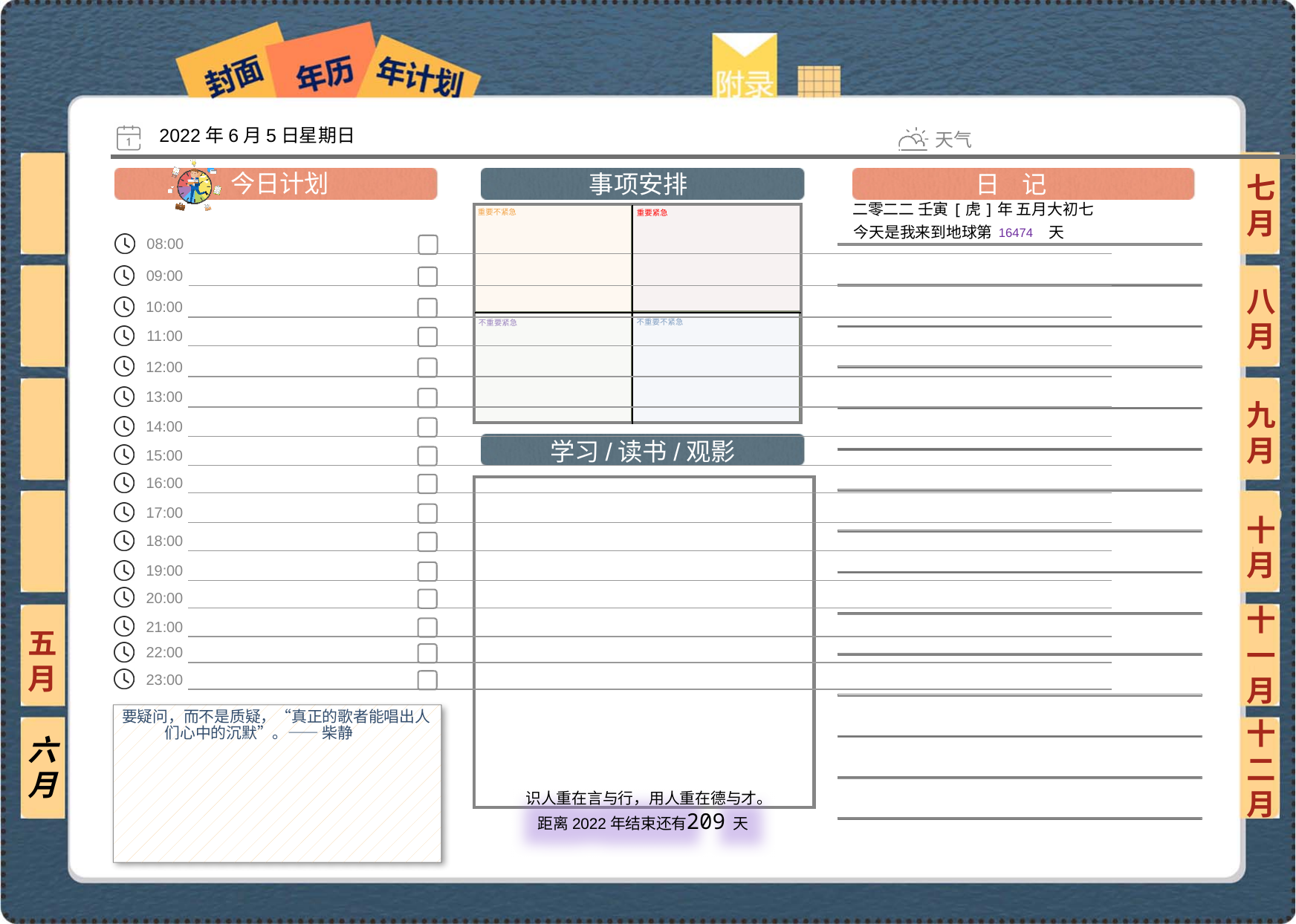

2022年6月5日星期日
七月
二零二二 壬寅[虎]年 五月大初七
16474
八月
九月
十月
十一月
五月
要疑问，而不是质疑，“真正的歌者能唱出人们心中的沉默”。—— 柴静

六月
十二月
209
 识人重在言与行，用人重在德与才。